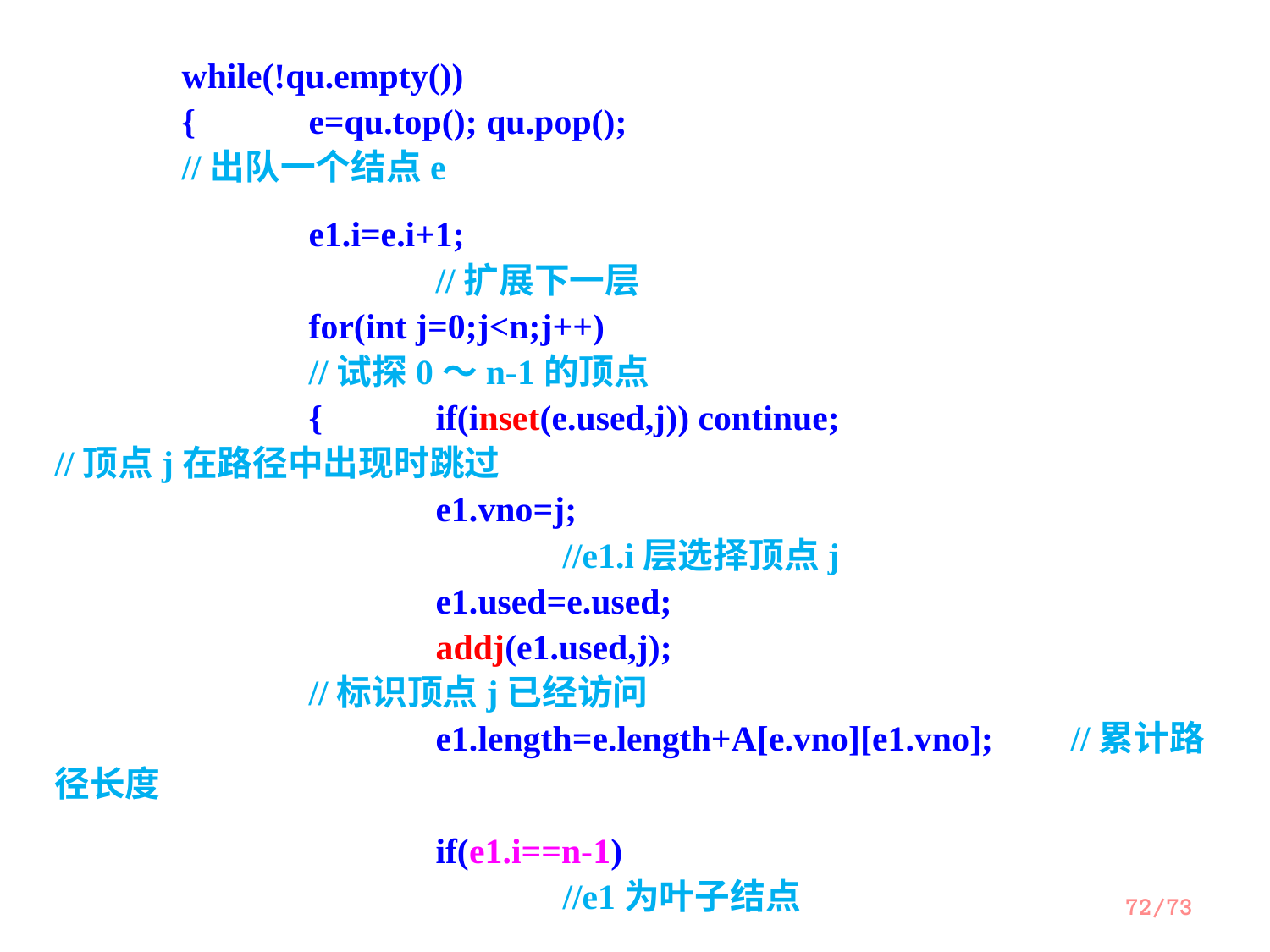

while(!qu.empty())
	{	e=qu.top(); qu.pop(); 						//出队一个结点e
		e1.i=e.i+1;									//扩展下一层
		for(int j=0;j<n;j++)							//试探0～n-1的顶点
		{	if(inset(e.used,j)) continue;			//顶点j在路径中出现时跳过
			e1.vno=j;									//e1.i层选择顶点j
			e1.used=e.used;
			addj(e1.used,j);							//标识顶点j已经访问
			e1.length=e.length+A[e.vno][e1.vno];	//累计路径长度
			if(e1.i==n-1)									//e1为叶子结点
				bestd[e1.vno]=min(bestd[e1.vno],e1.length);
			if(e1.i<n-1)									//e1为非叶子结点
			{	if(e1.length<bestd[e1.vno]) 			//剪支
					qu.push(e1);							//e1进队
			}
		}
	}
}
72/73